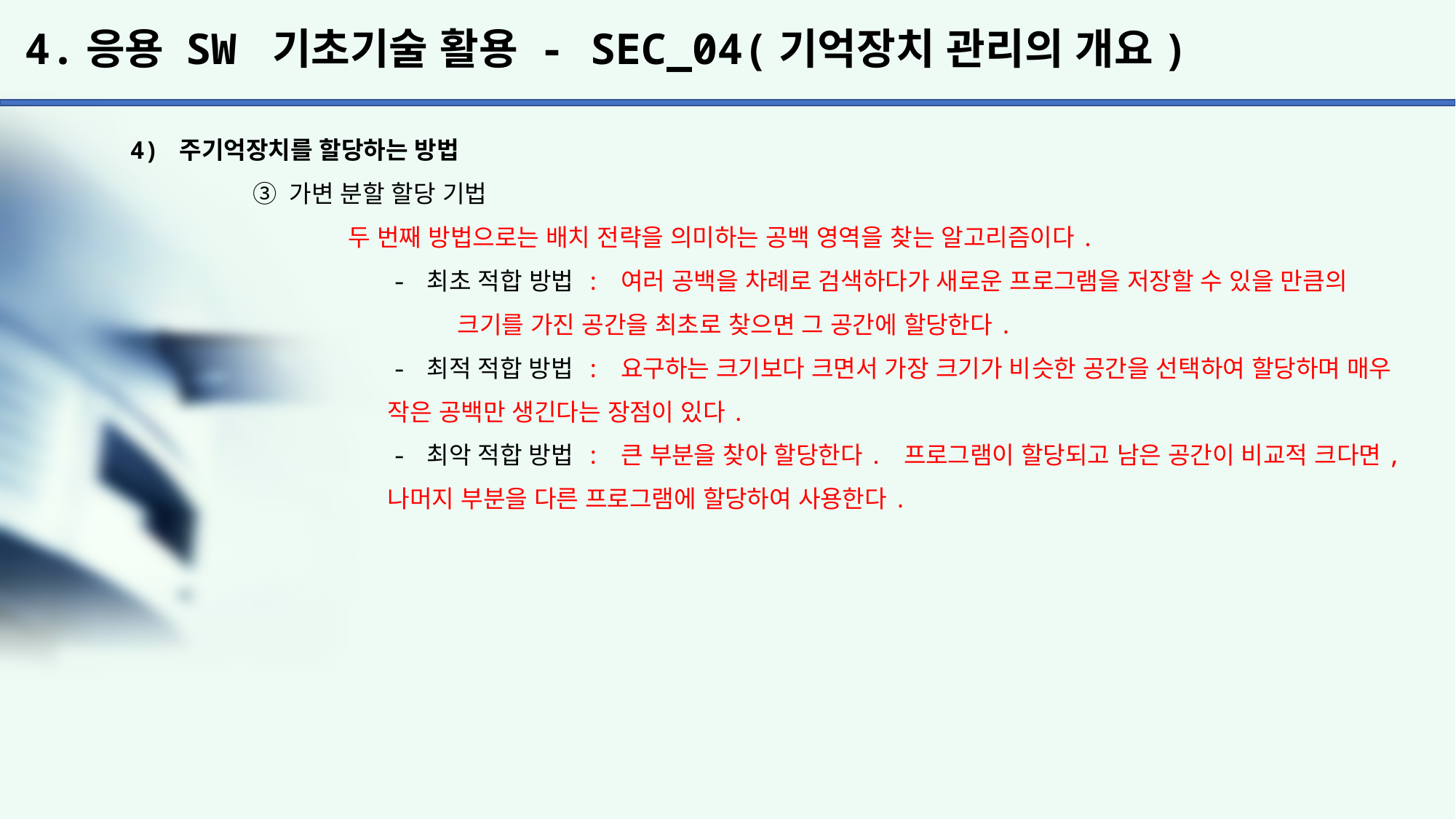

# 4.응용 SW 기초기술 활용 - SEC_04(기억장치 관리의 개요)
4) 주기억장치를 할당하는 방법
	  ③ 가변 분할 할당 기법
		두 번째 방법으로는 배치 전략을 의미하는 공백 영역을 찾는 알고리즘이다.
		   - 최초 적합 방법 : 여러 공백을 차례로 검색하다가 새로운 프로그램을 저장할 수 있을 만큼의
			크기를 가진 공간을 최초로 찾으면 그 공간에 할당한다.
		   - 최적 적합 방법 : 요구하는 크기보다 크면서 가장 크기가 비슷한 공간을 선택하여 할당하며 매우
		     작은 공백만 생긴다는 장점이 있다.
		   - 최악 적합 방법 : 큰 부분을 찾아 할당한다. 프로그램이 할당되고 남은 공간이 비교적 크다면,
		     나머지 부분을 다른 프로그램에 할당하여 사용한다.